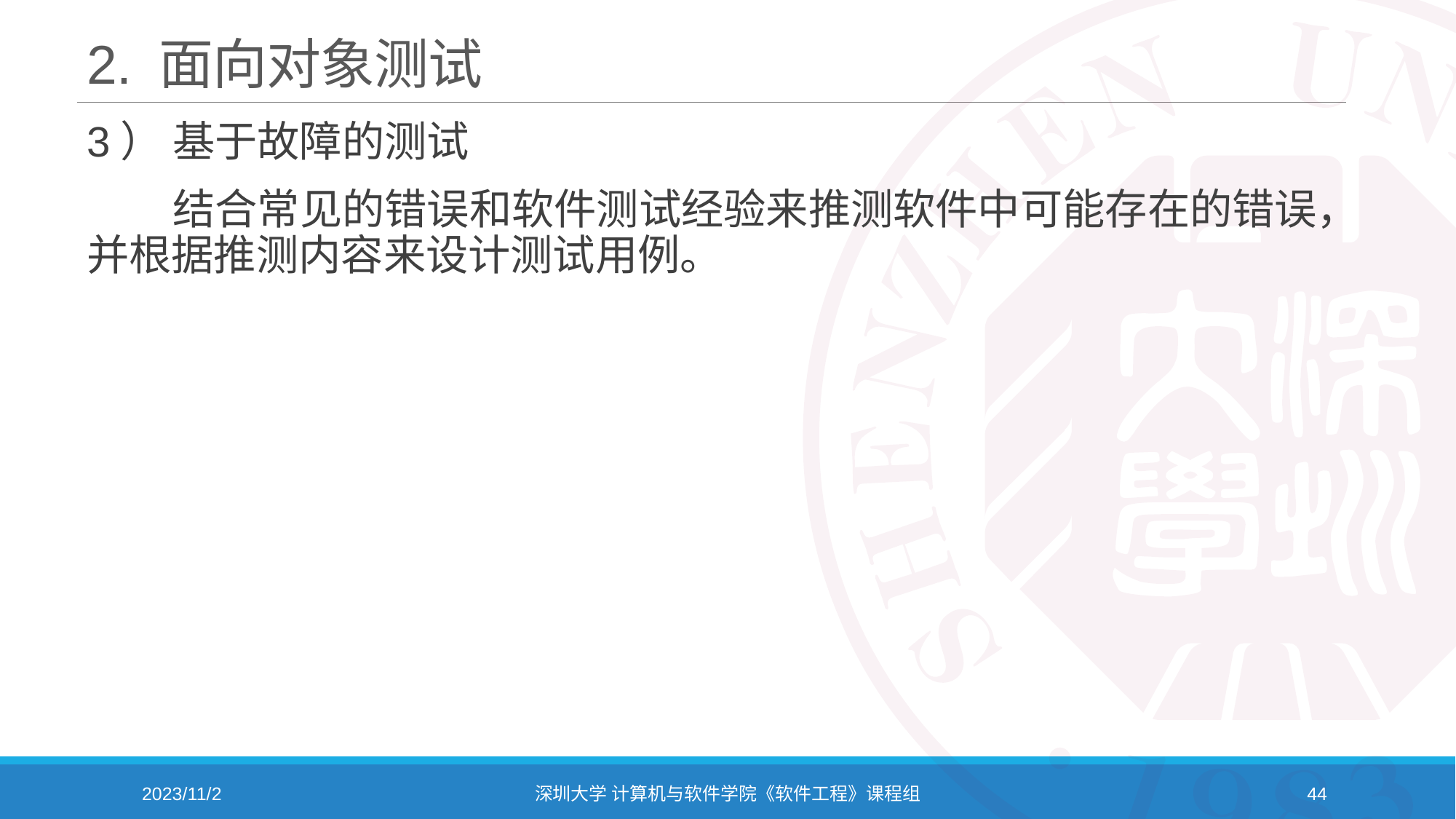

# 2. 面向对象测试
3） 基于故障的测试
        结合常见的错误和软件测试经验来推测软件中可能存在的错误，并根据推测内容来设计测试用例。
2023/11/2
深圳大学 计算机与软件学院《软件工程》课程组
44